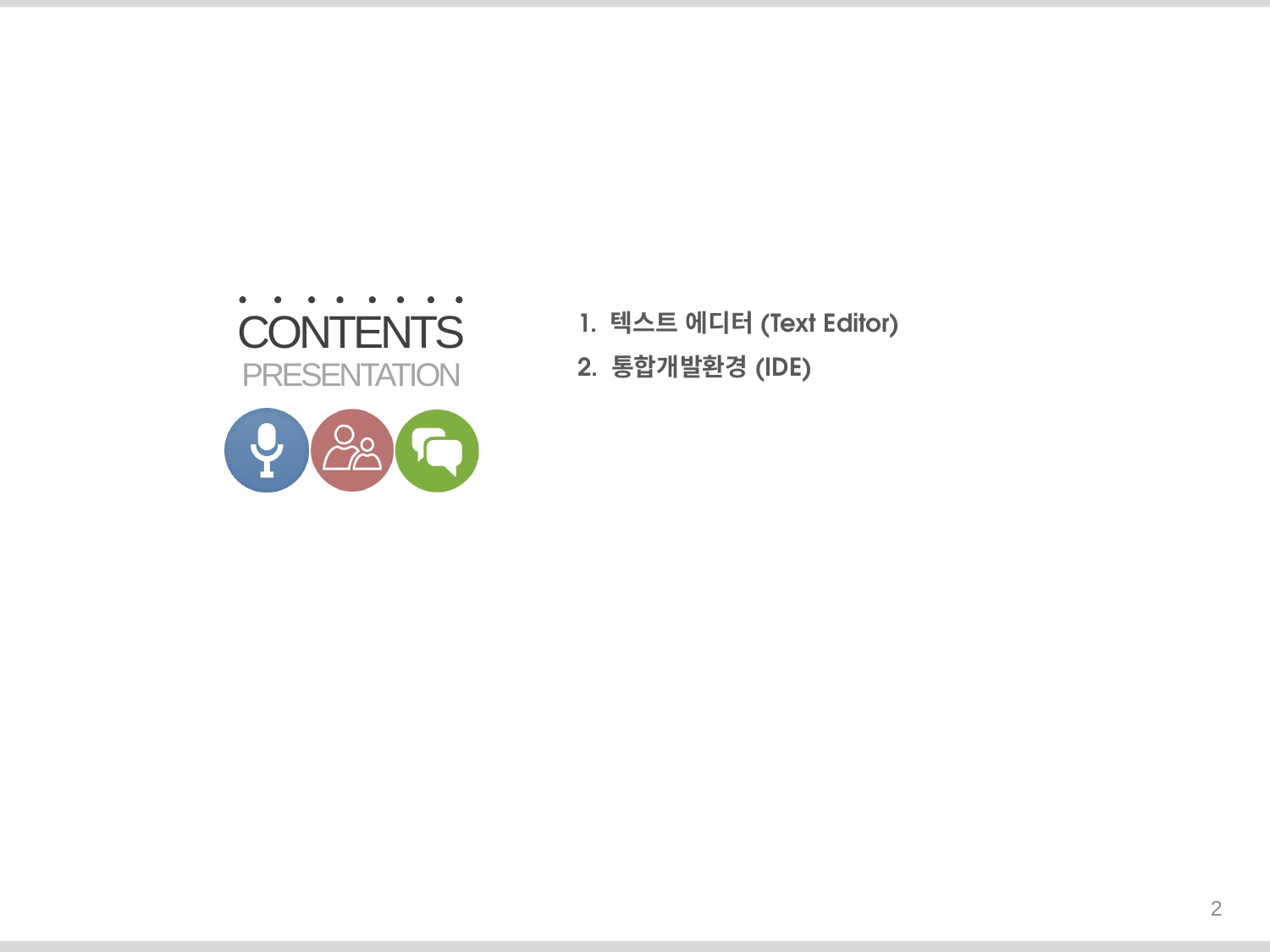

1. 텍스트 에디터(Text Editor)
2. 통합개발환경(IDE)
2